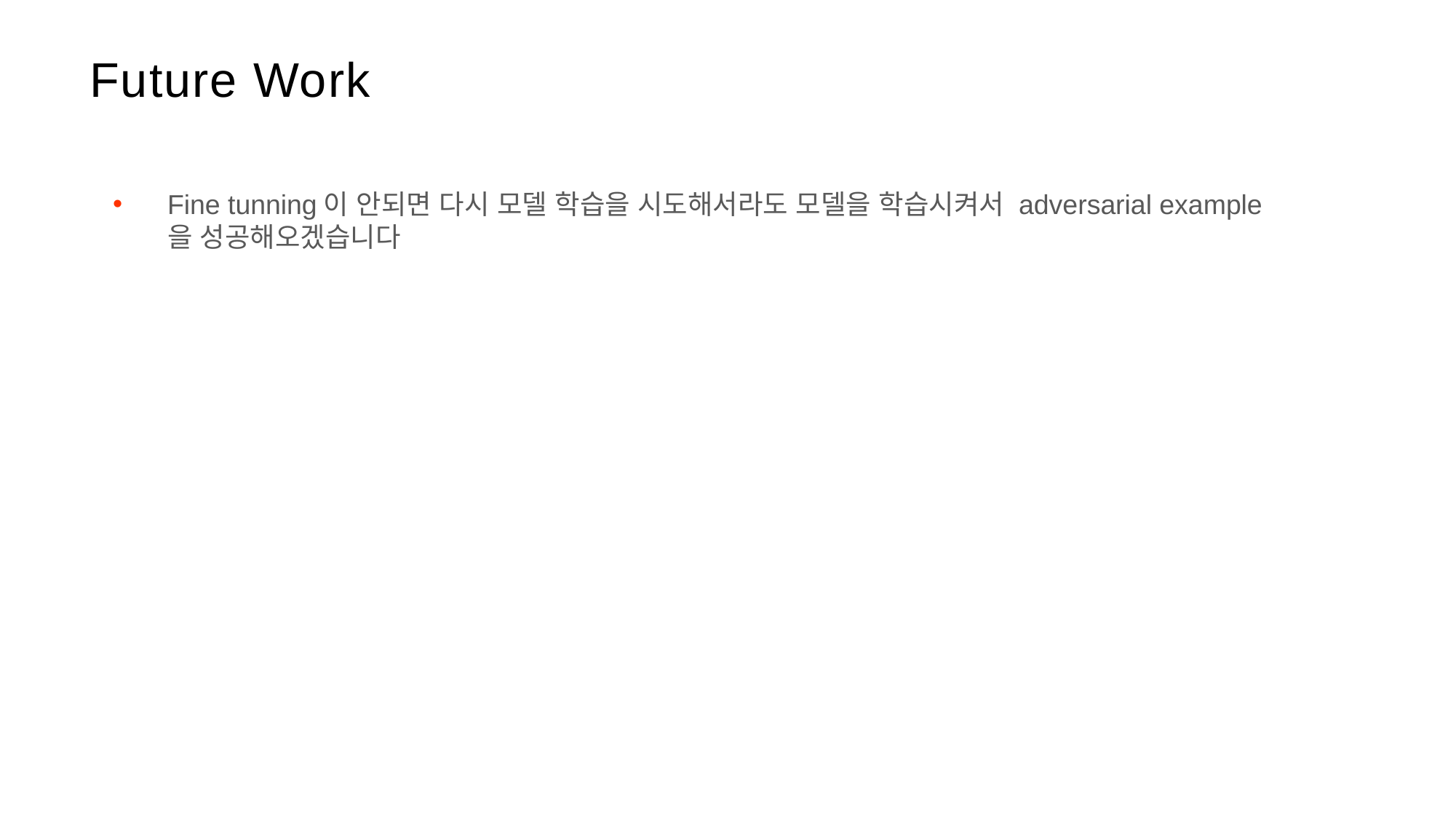

Future Work

Fine tunning이 안되면 다시 모델 학습을 시도해서라도 모델을 학습시켜서 adversarial example을 성공해오겠습니다